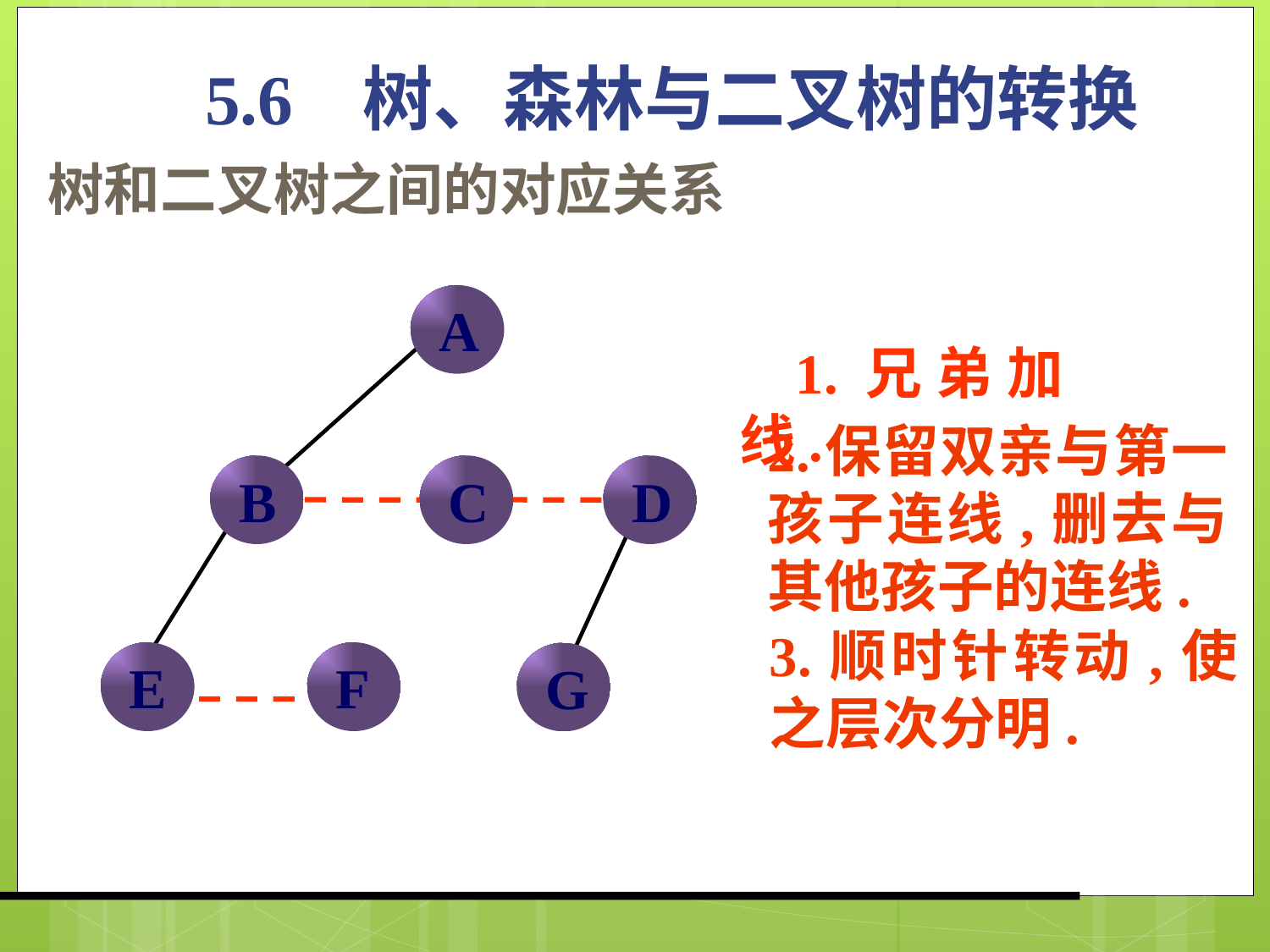

5.6   树、森林与二叉树的转换
树和二叉树之间的对应关系
A
  1.兄弟加线.

2.保留双亲与第一孩子连线,删去与其他孩子的连线.
B
C
D

3.顺时针转动,使之层次分明.
E
F
G